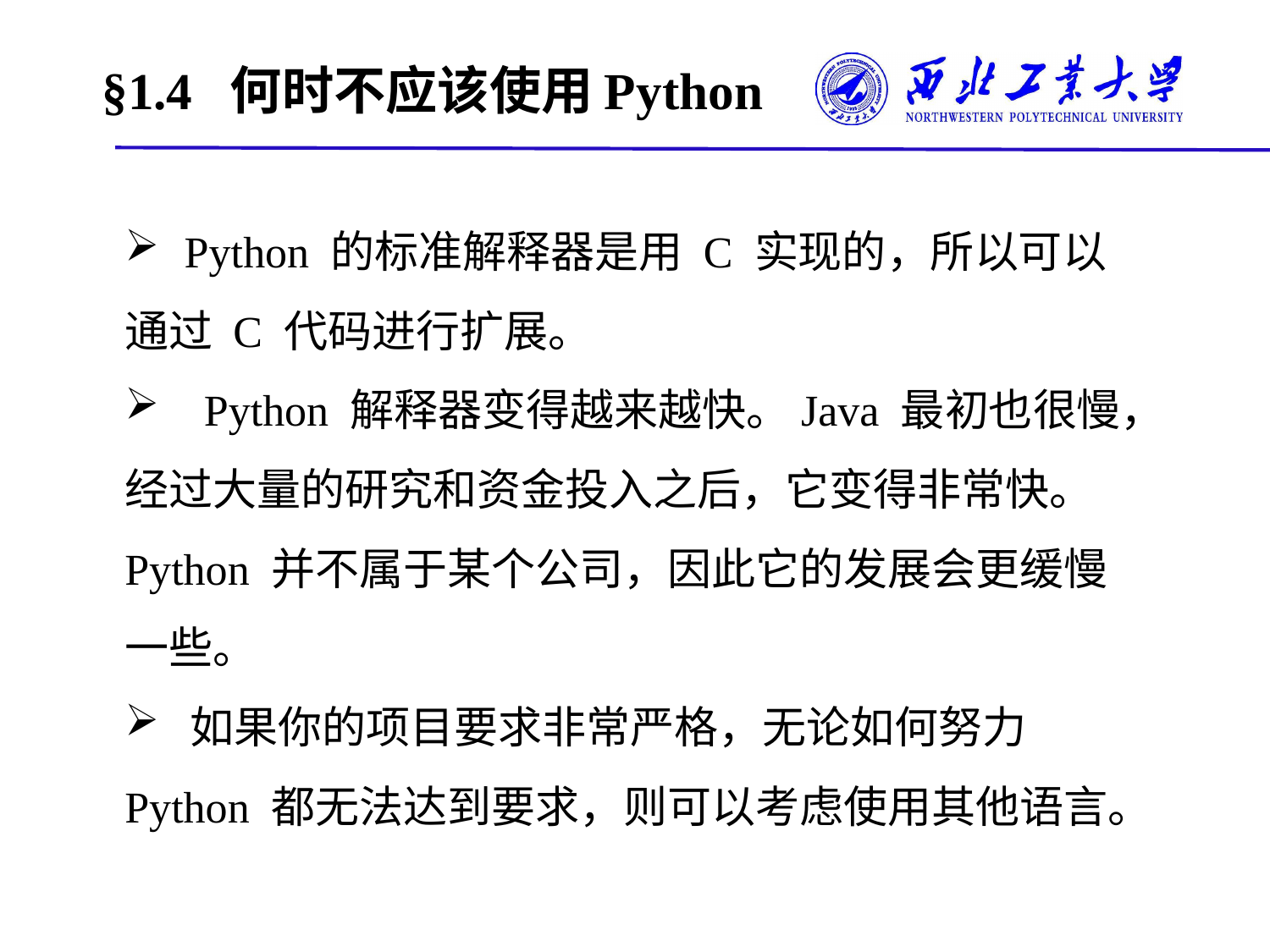

# §1.4  何时不应该使用Python
  Python 的标准解释器是用 C 实现的，所以可以通过 C 代码进行扩展。
    Python 解释器变得越来越快。Java 最初也很慢，经过大量的研究和资金投入之后，它变得非常快。 Python 并不属于某个公司，因此它的发展会更缓慢一些。
  如果你的项目要求非常严格，无论如何努力 Python 都无法达到要求，则可以考虑使用其他语言。